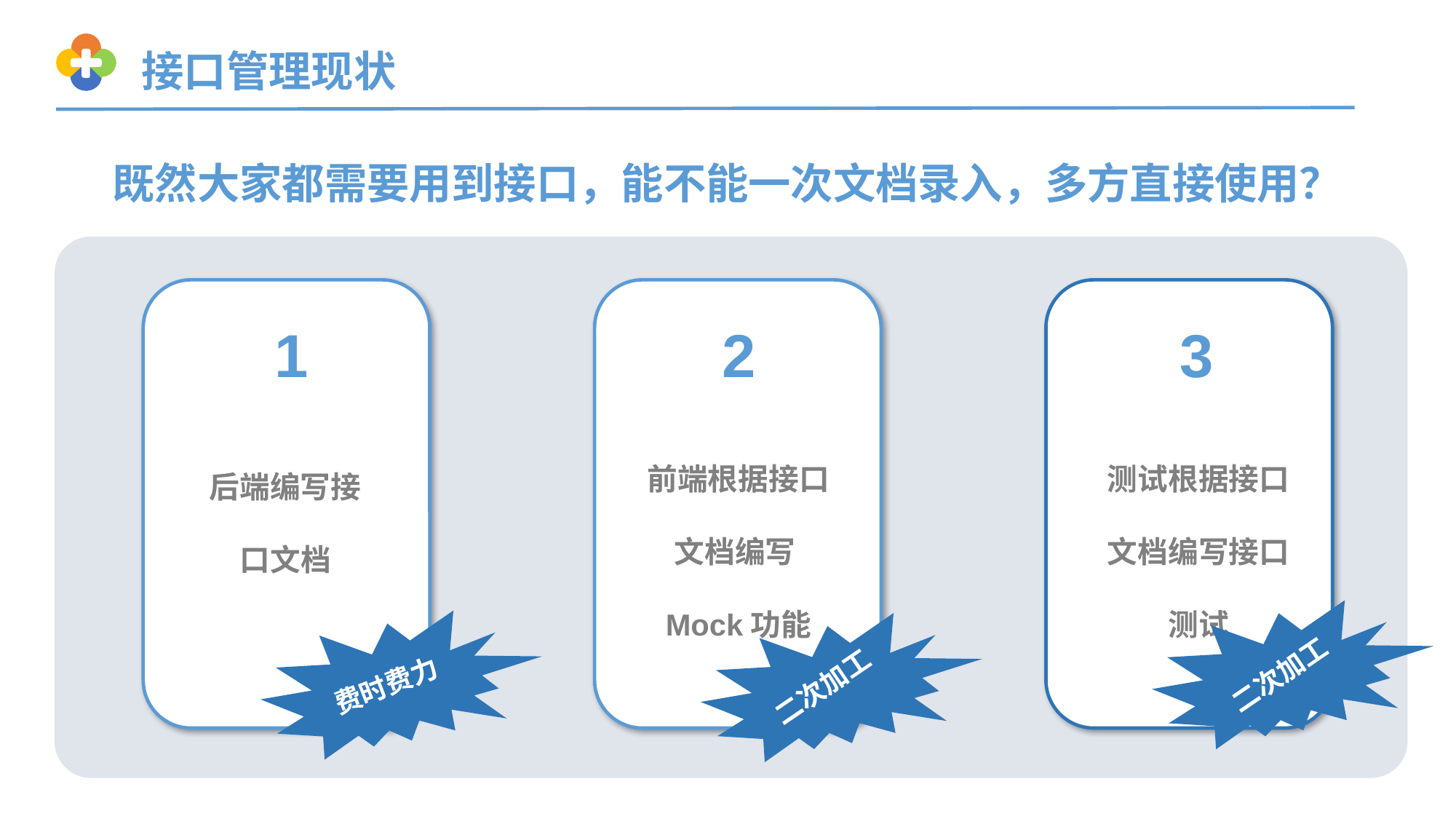

接口管理现状
既然大家都需要用到接口，能不能一次文档录入，多方直接使用？

1
2
3
前端根据接口文档编写Mock功能
测试根据接口文档编写接口测试
后端编写接口文档

二次加工
二次加工
费时费力